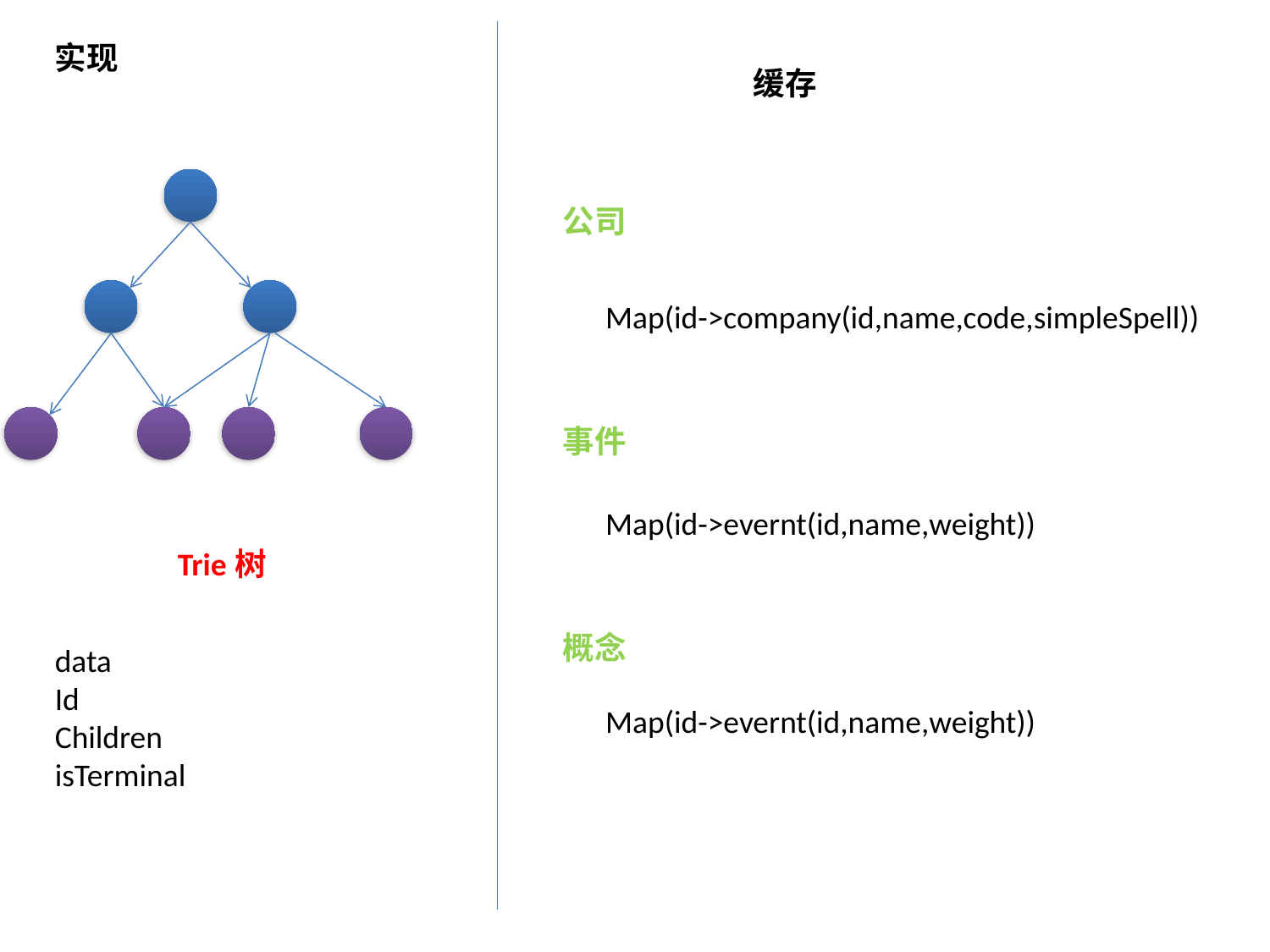

实现
缓存

公司

Map(id->company(id,name,code,simpleSpell))

事件
Map(id->evernt(id,name,weight))
Trie树
概念
data
Id
Children
isTerminal
Map(id->evernt(id,name,weight))